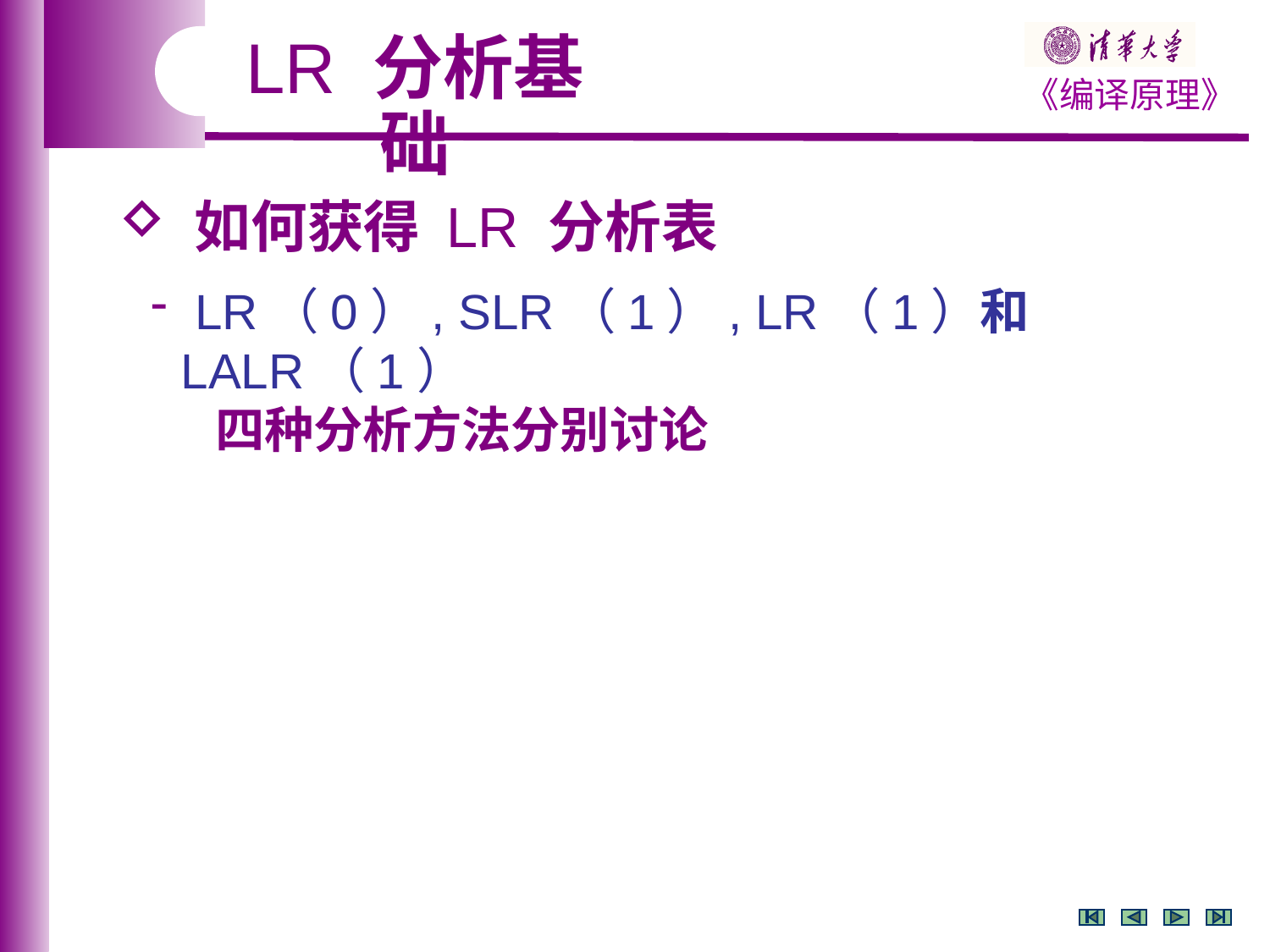

LR 分析基础
 如何获得 LR 分析表

 LR（0）, SLR（1）, LR（1）和 LALR（1）
  四种分析方法分别讨论